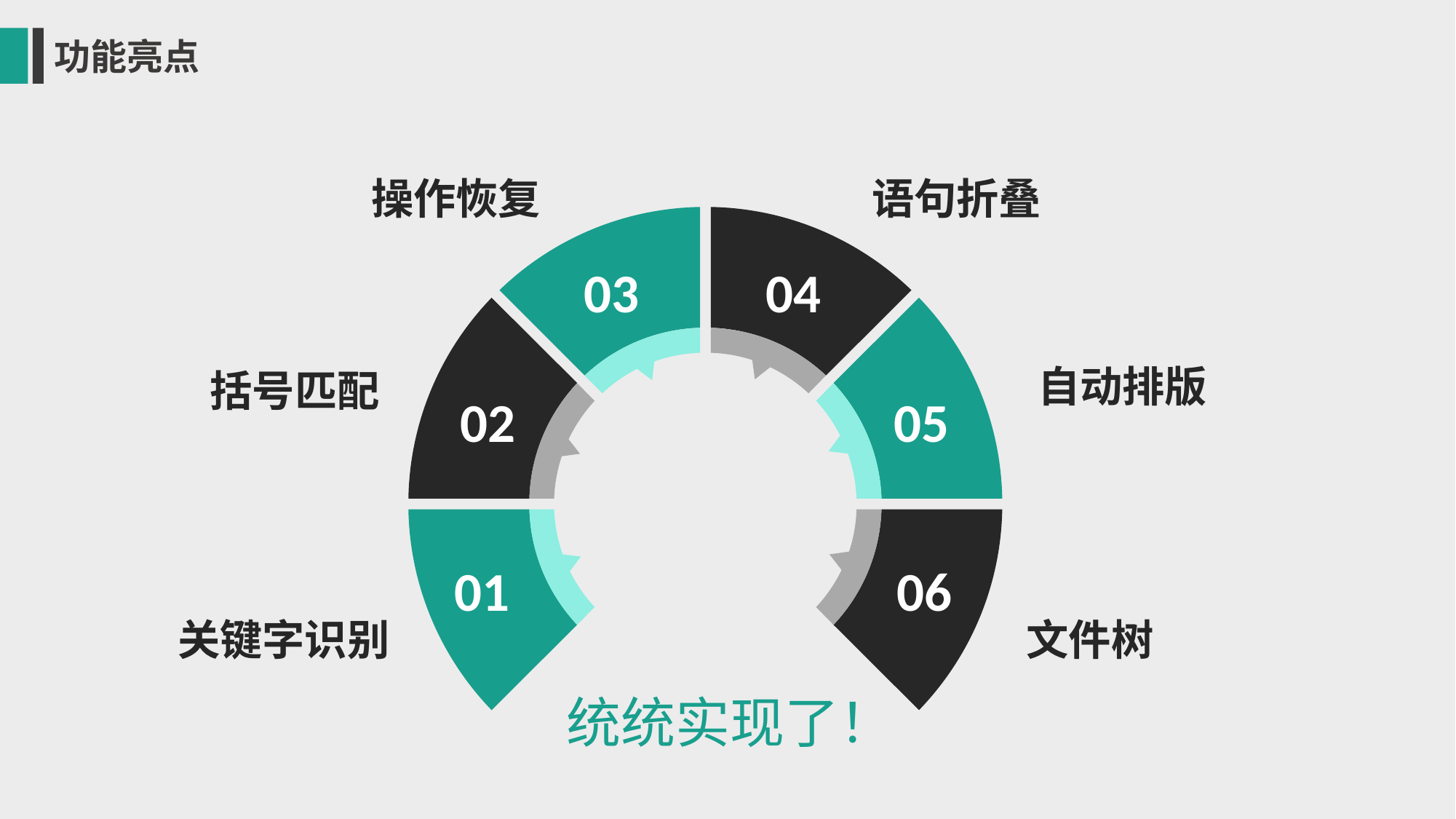

功能亮点
语句折叠
操作恢复

03
04

自动排版
括号匹配
02
05

01
06
文件树
关键字识别
统统实现了！